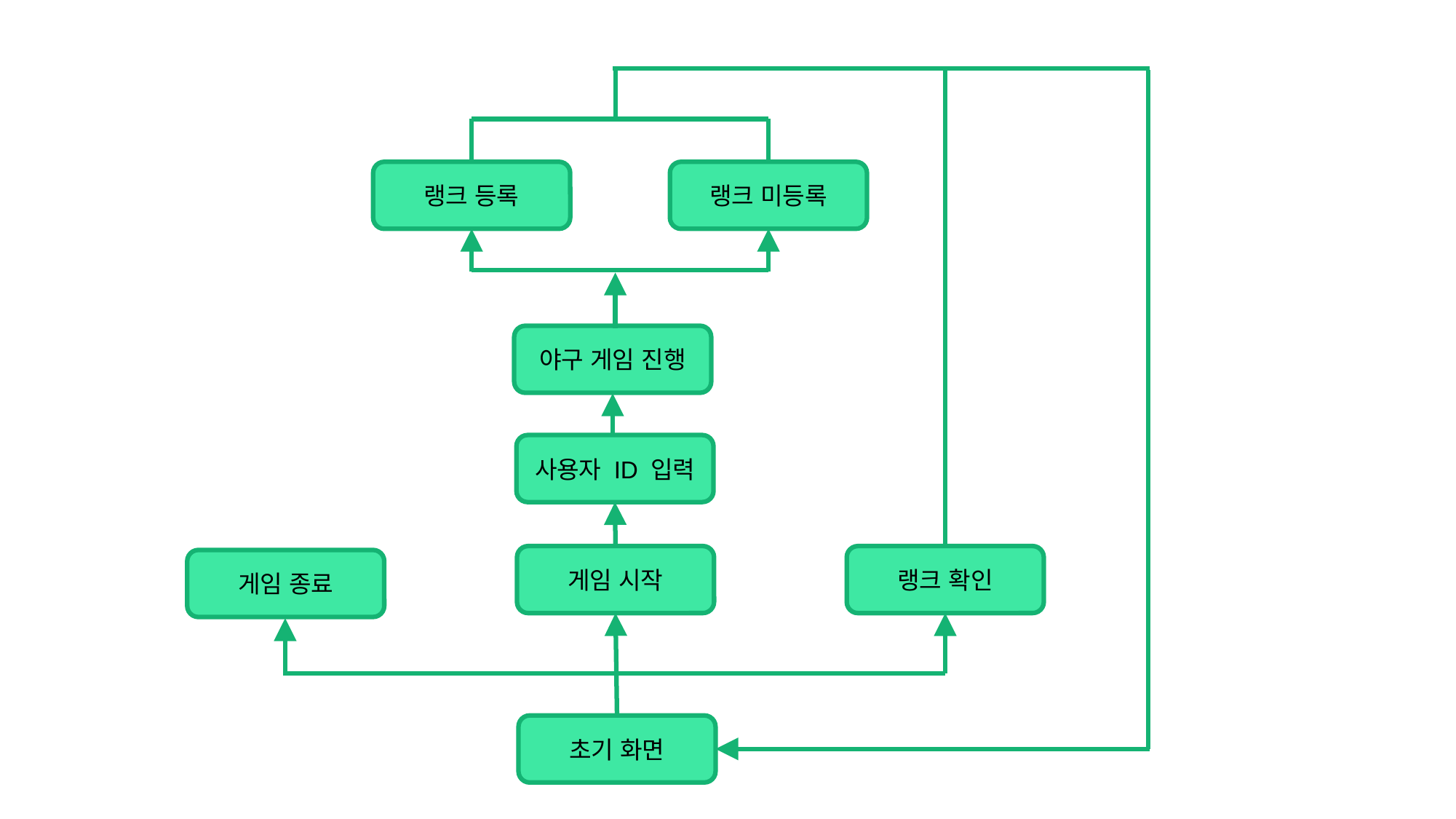

랭크 등록
랭크 미등록
야구 게임 진행
사용자 ID 입력
게임 시작
랭크 확인
게임 종료
초기 화면